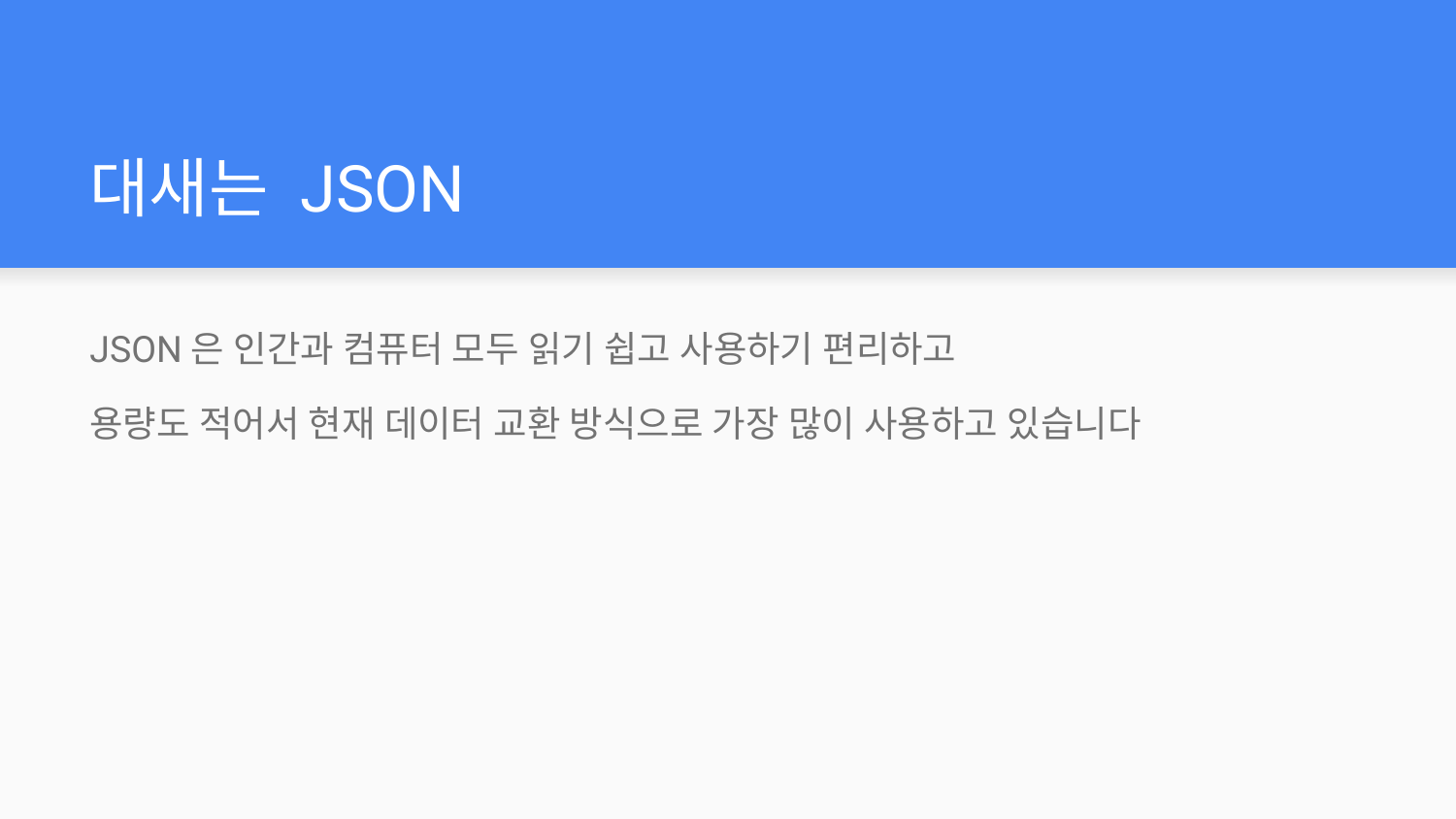

# 대새는 JSON
JSON은 인간과 컴퓨터 모두 읽기 쉽고 사용하기 편리하고
용량도 적어서 현재 데이터 교환 방식으로 가장 많이 사용하고 있습니다